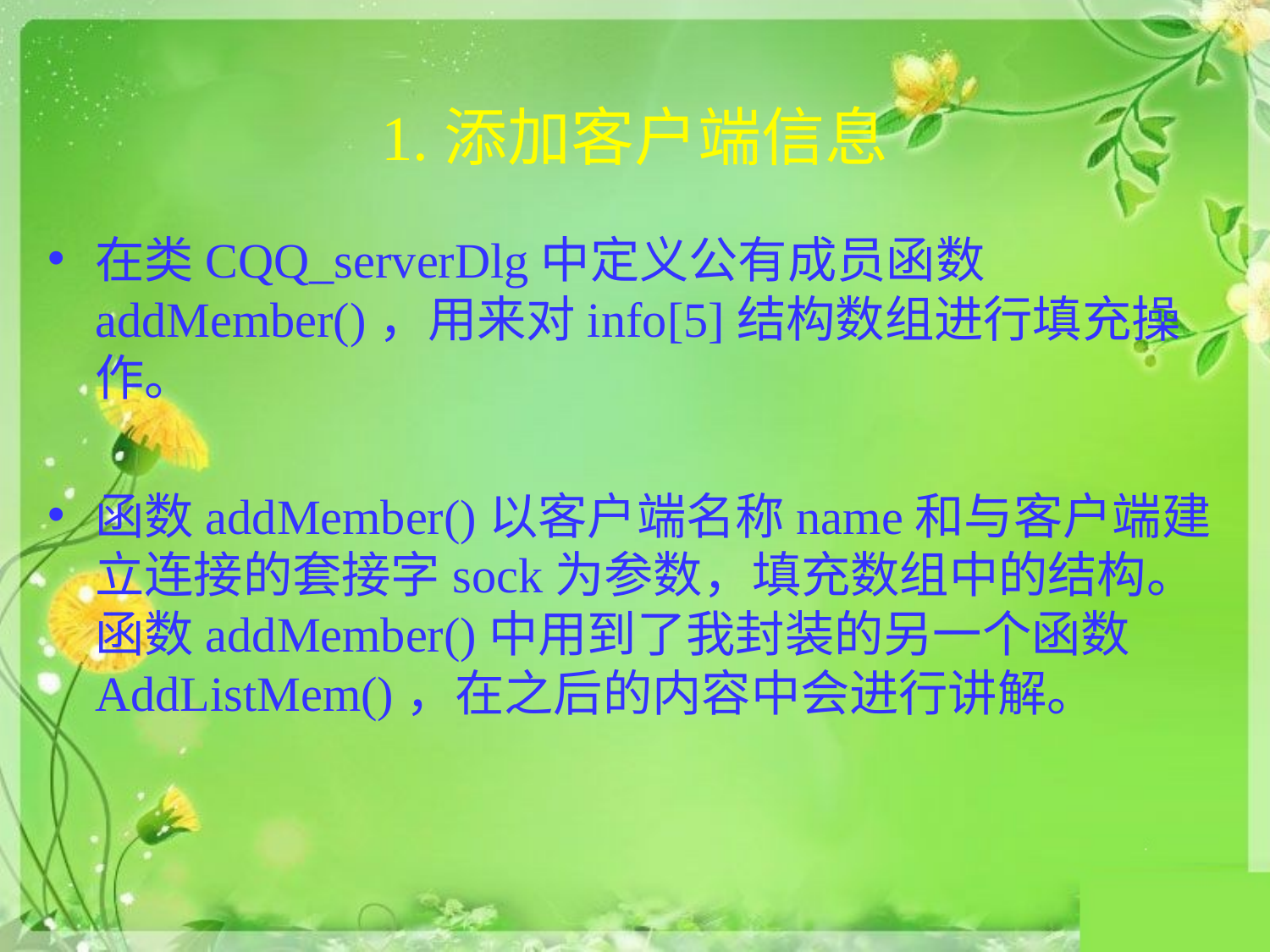

# 1.添加客户端信息
在类CQQ_serverDlg中定义公有成员函数addMember()，用来对info[5]结构数组进行填充操作。

函数addMember()以客户端名称name和与客户端建立连接的套接字sock为参数，填充数组中的结构。函数addMember()中用到了我封装的另一个函数AddListMem()，在之后的内容中会进行讲解。